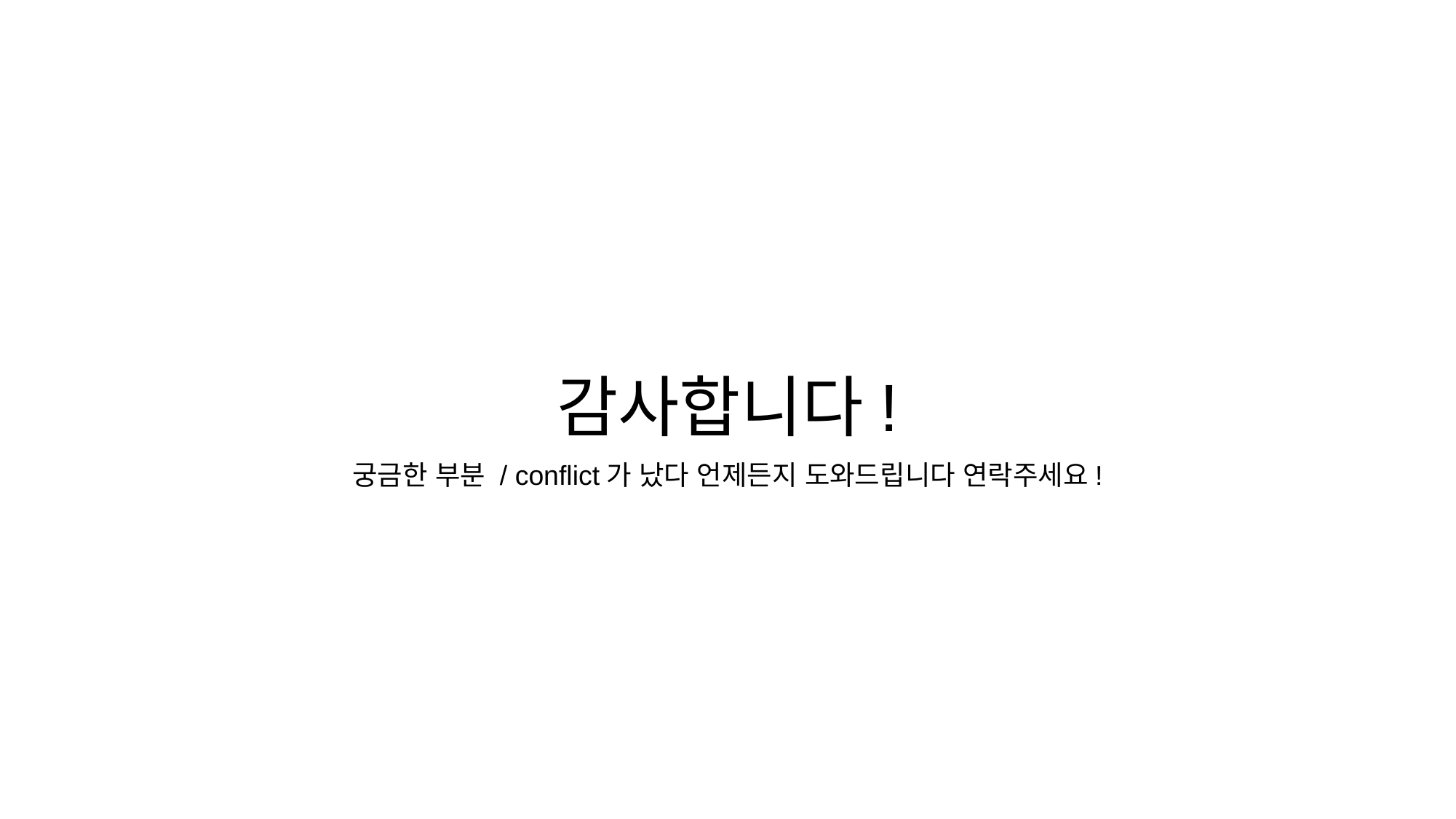

# 감사합니다!
궁금한 부분 / conflict가 났다 언제든지 도와드립니다 연락주세요!